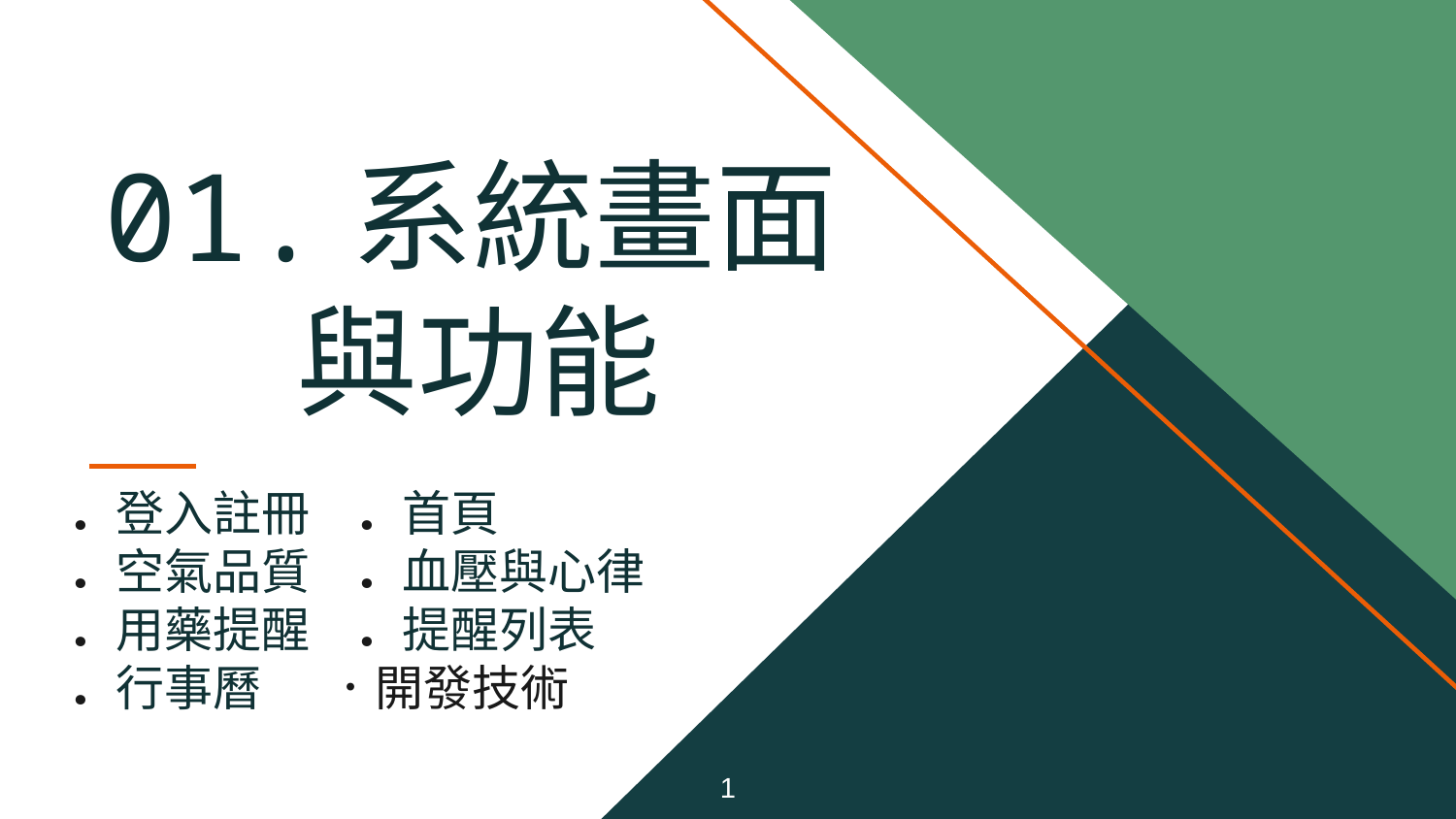

01.系統畫面
      與功能
．登入註冊    ．首頁
．空氣品質    ．血壓與心律
．用藥提醒    ．提醒列表
．行事曆      ．開發技術

1